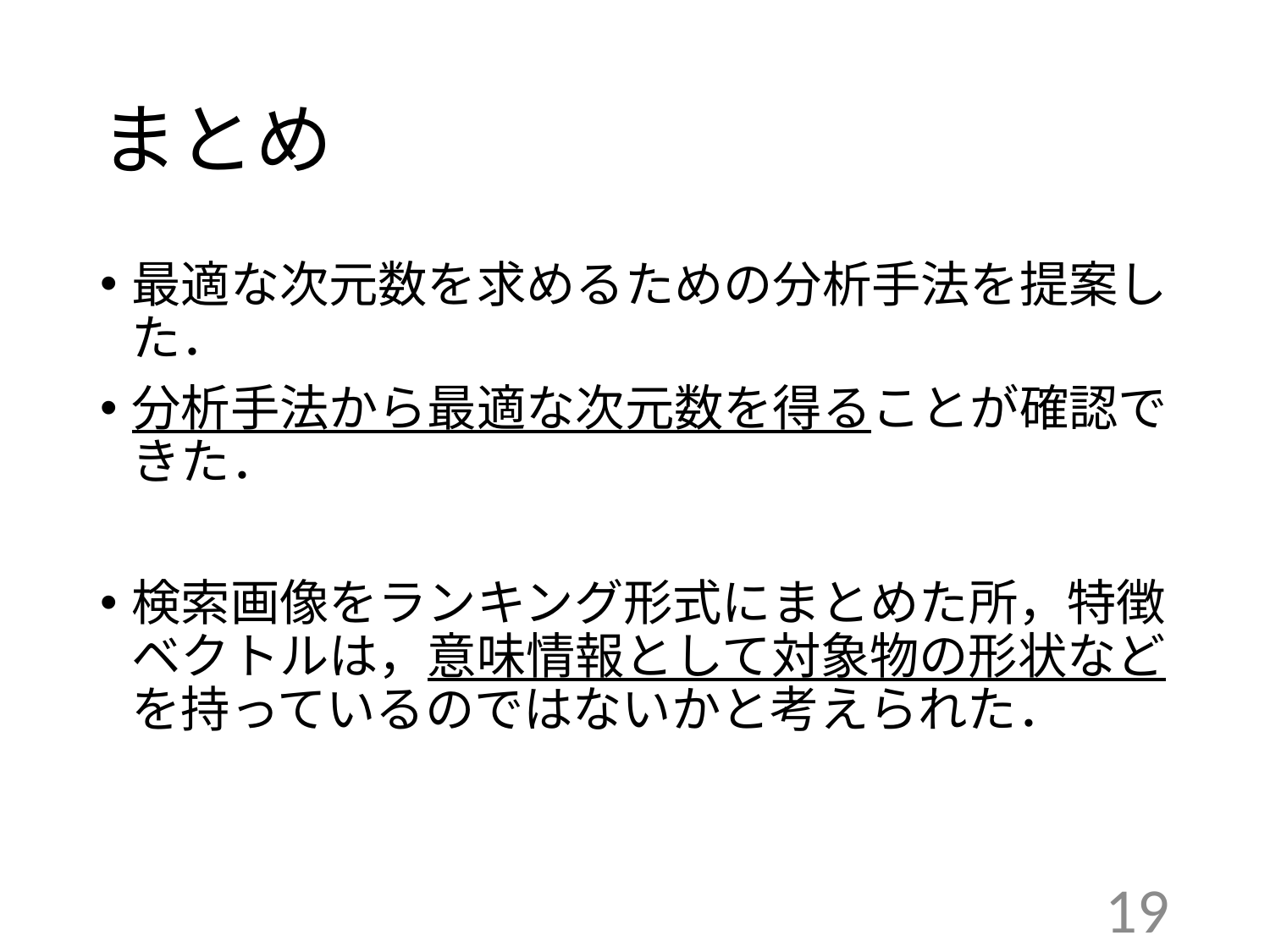

# まとめ
最適な次元数を求めるための分析手法を提案した．
分析手法から最適な次元数を得ることが確認できた．

検索画像をランキング形式にまとめた所，特徴ベクトルは，意味情報として対象物の形状などを持っているのではないかと考えられた．

19